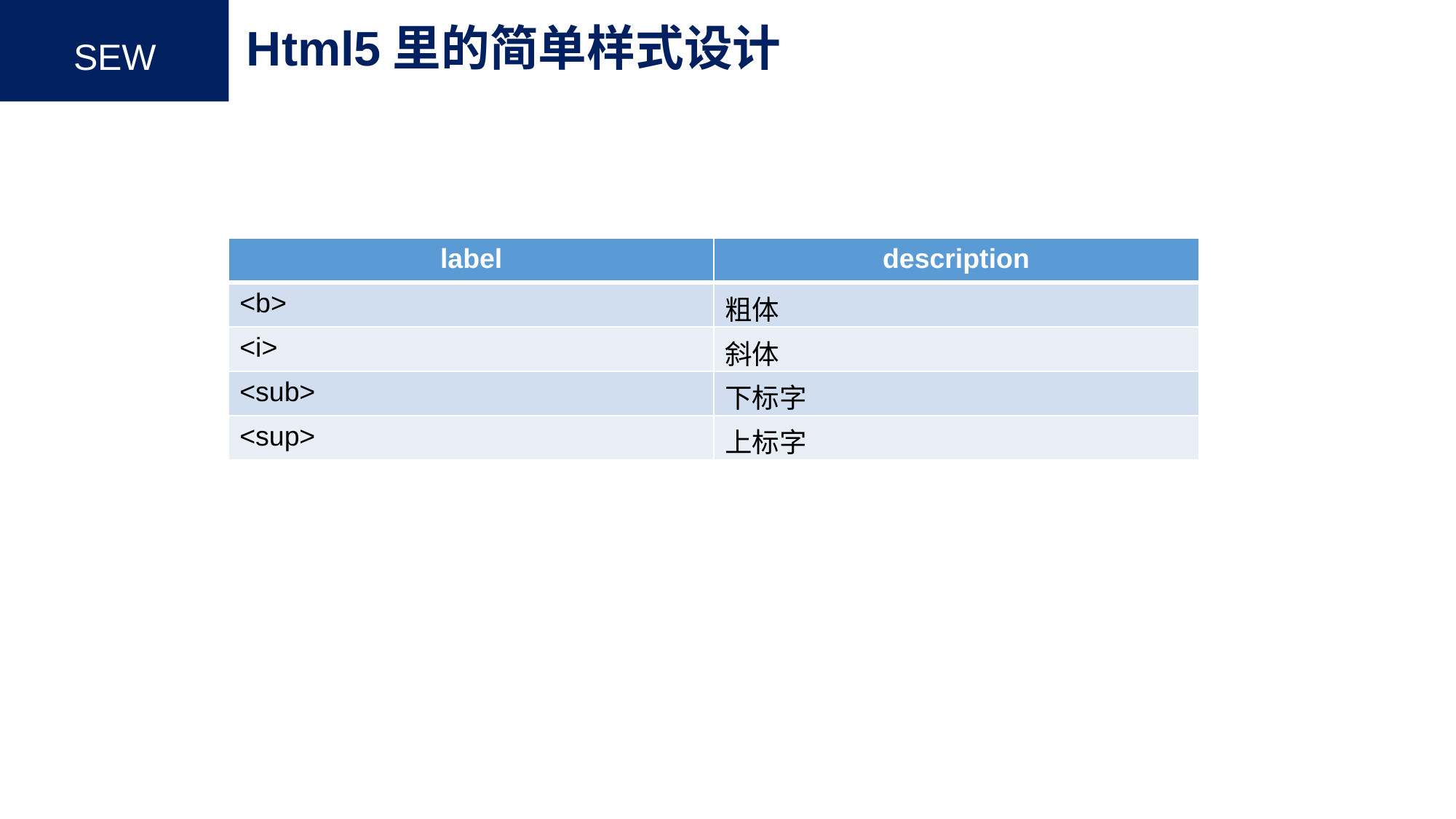

Html5里的简单样式设计
SEW
| label | description |
| --- | --- |
| <b> | 粗体 |
| <i> | 斜体 |
| <sub> | 下标字 |
| <sup> | 上标字 |